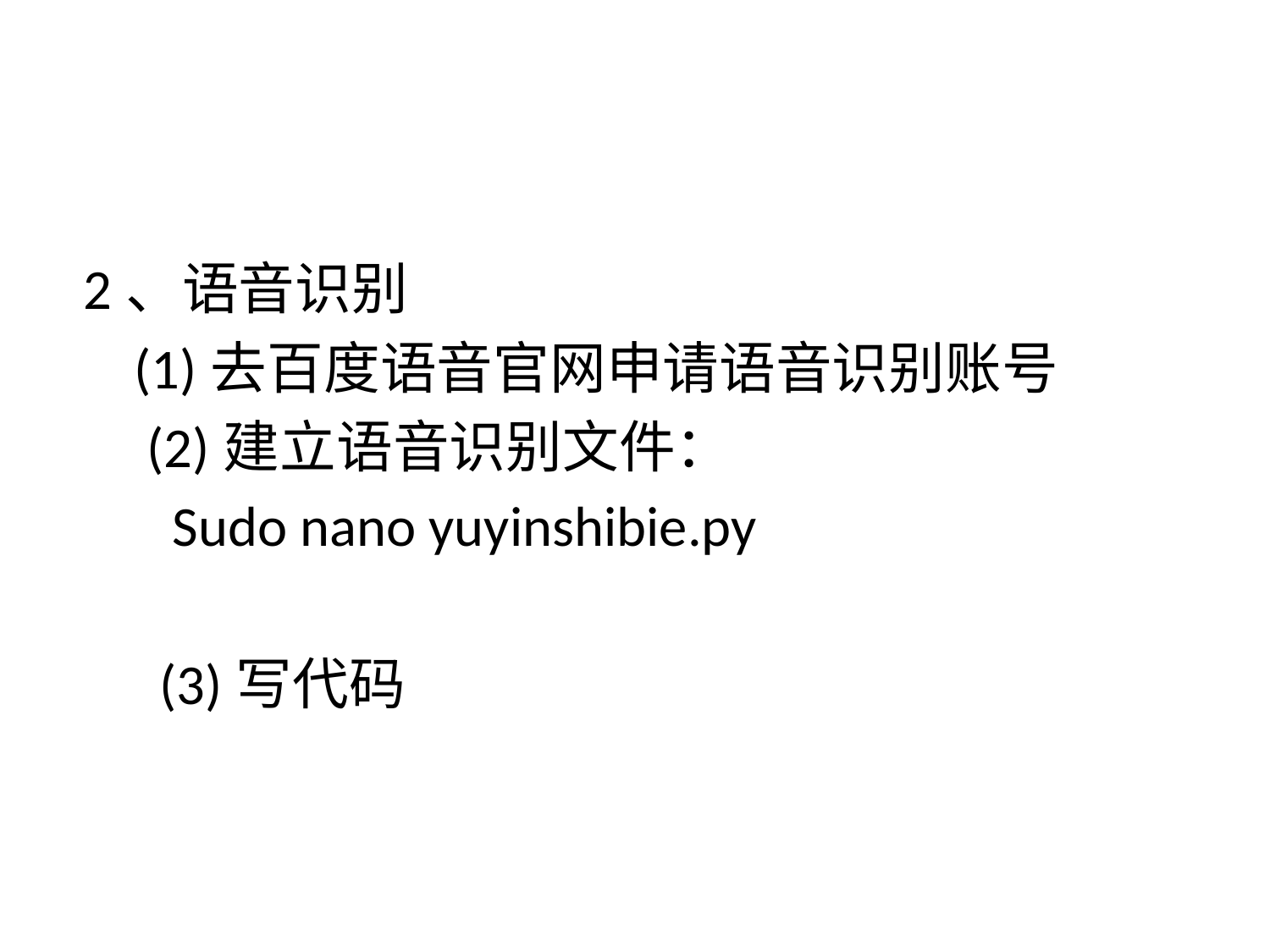

#
2、语音识别
    (1)去百度语音官网申请语音识别账号
     (2)建立语音识别文件：
       Sudo nano yuyinshibie.py

      (3)写代码